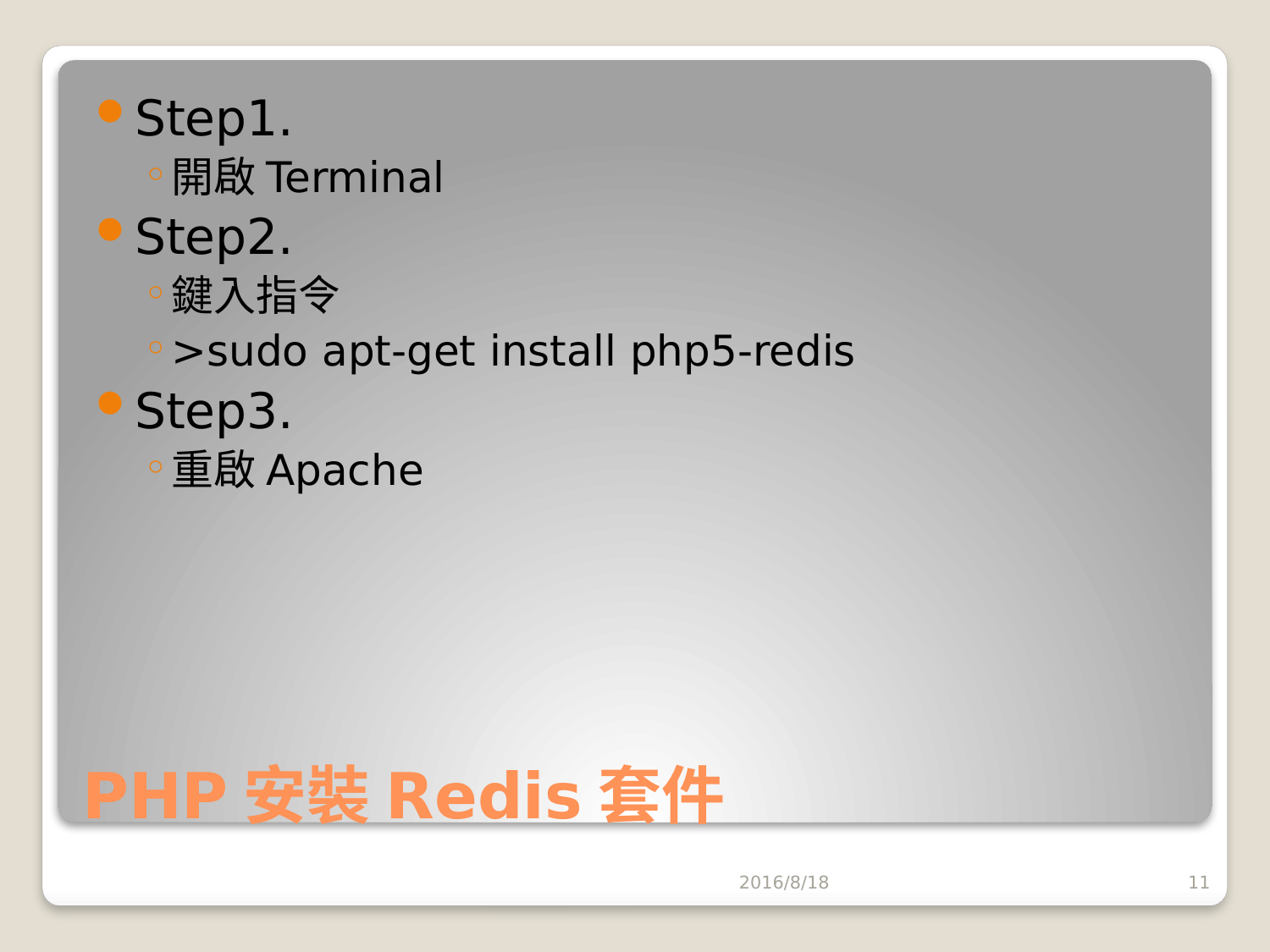

Step1.
開啟Terminal
Step2.
鍵入指令
>sudo apt-get install php5-redis
Step3.
重啟Apache
# PHP安裝Redis套件
2016/8/18
11